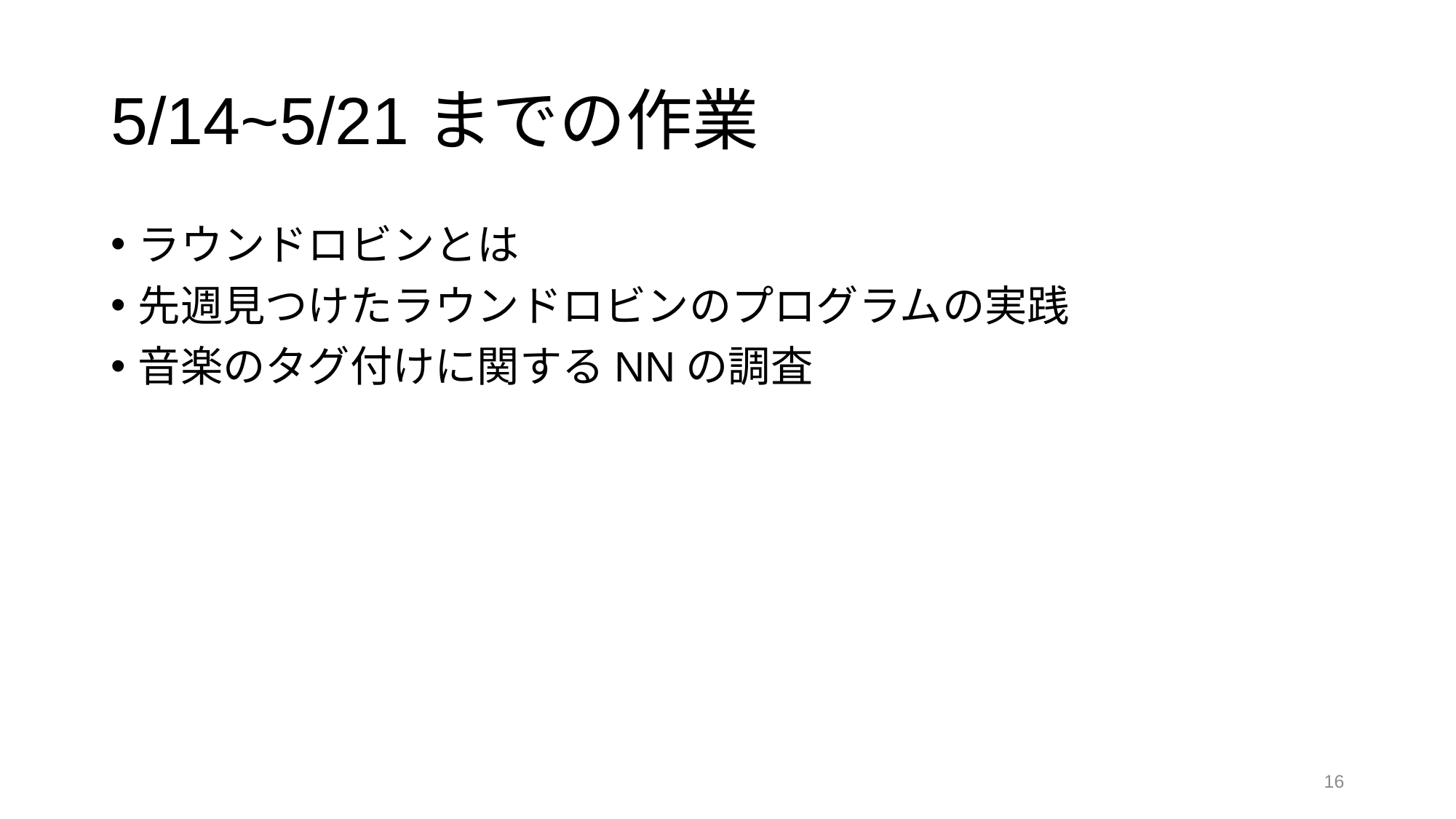

# 5/14~5/21までの作業
ラウンドロビンとは
先週見つけたラウンドロビンのプログラムの実践
音楽のタグ付けに関するNNの調査
16